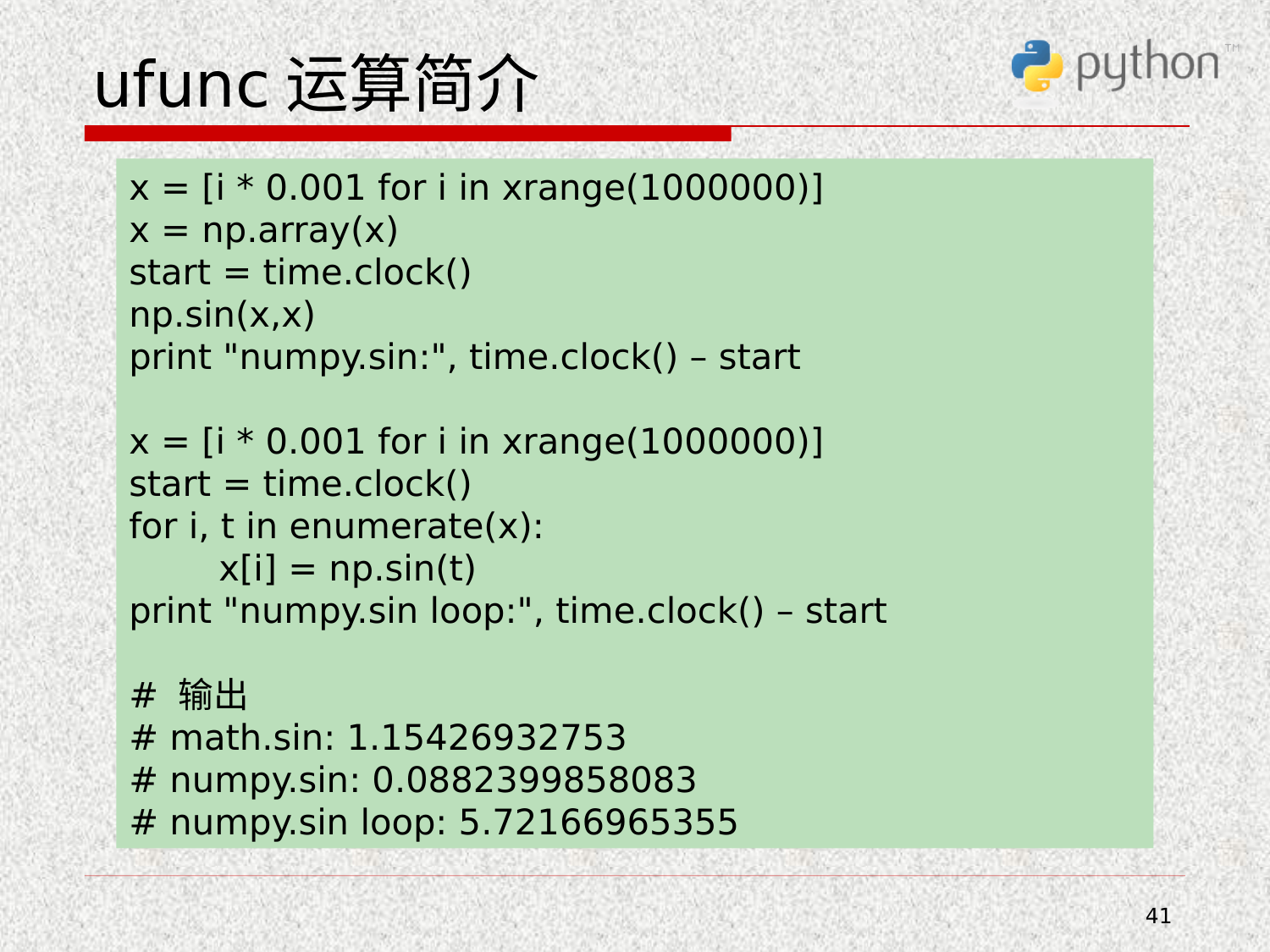

# ufunc运算简介

x = [i * 0.001 for i in xrange(1000000)]
x = np.array(x)
start = time.clock()
np.sin(x,x)
print "numpy.sin:", time.clock() – start

x = [i * 0.001 for i in xrange(1000000)]
start = time.clock()
for i, t in enumerate(x):
        x[i] = np.sin(t)
print "numpy.sin loop:", time.clock() – start

# 输出
# math.sin: 1.15426932753
# numpy.sin: 0.0882399858083
# numpy.sin loop: 5.72166965355
41